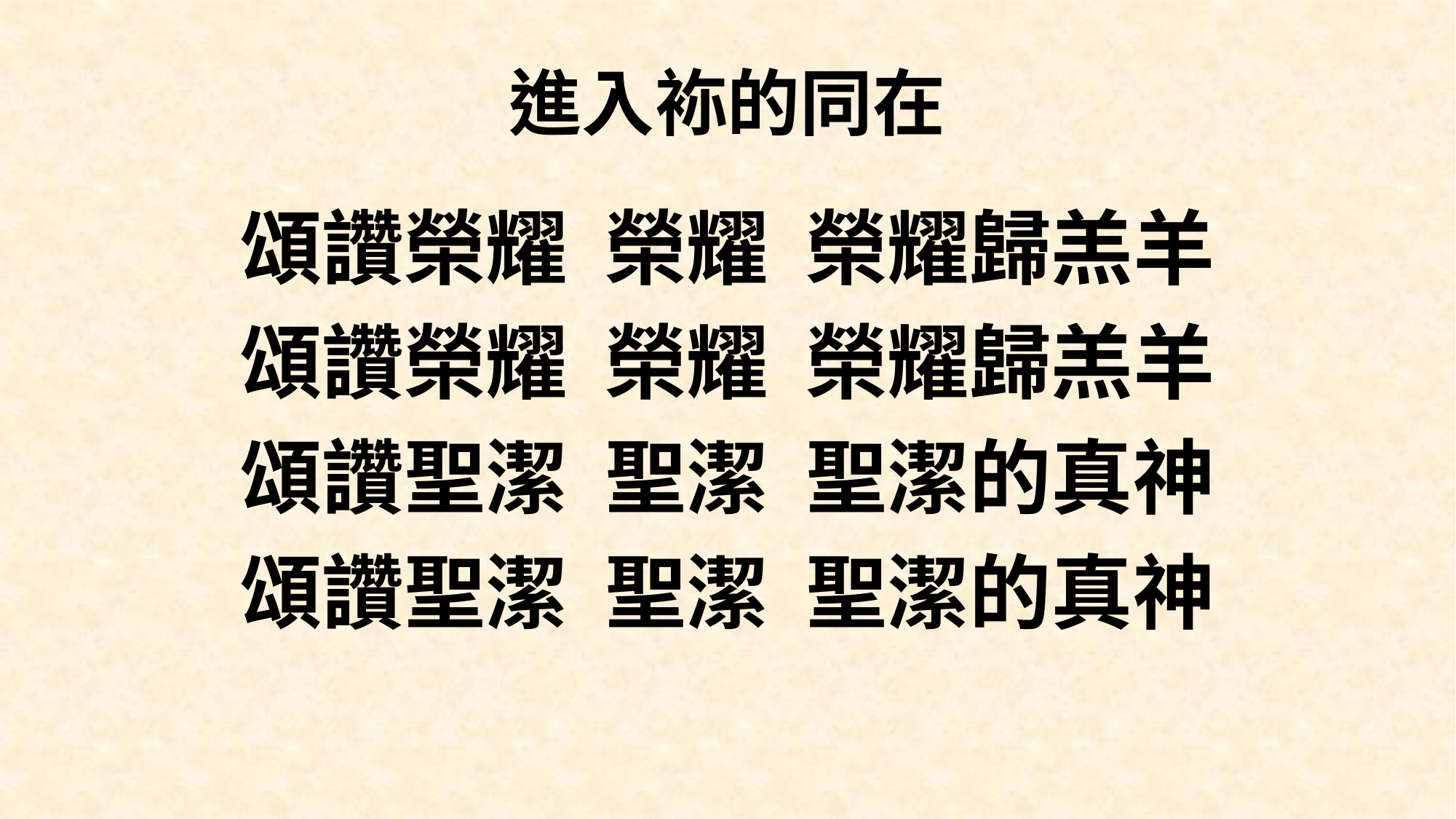

# 進入袮的同在
頌讚榮耀  榮耀  榮耀歸羔羊
頌讚榮耀  榮耀  榮耀歸羔羊
頌讚聖潔  聖潔  聖潔的真神
頌讚聖潔  聖潔  聖潔的真神